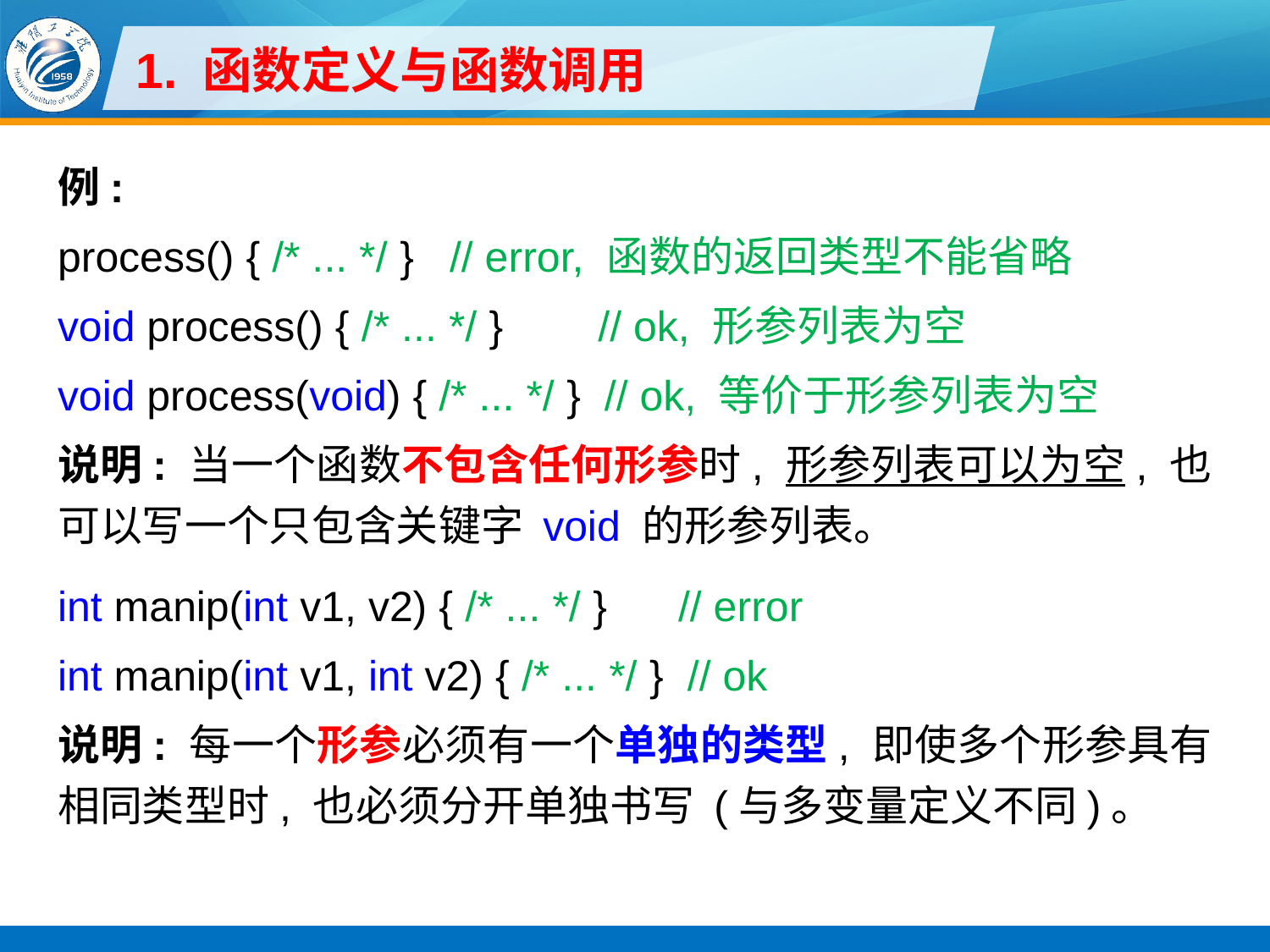

# 1. 函数定义与函数调用
例:
process() { /* ... */ }   // error, 函数的返回类型不能省略
void process() { /* ... */ }        // ok, 形参列表为空
void process(void) { /* ... */ }  // ok, 等价于形参列表为空
说明: 当一个函数不包含任何形参时, 形参列表可以为空, 也可以写一个只包含关键字 void 的形参列表。
int manip(int v1, v2) { /* ... */ }      // error
int manip(int v1, int v2) { /* ... */ }  // ok
说明: 每一个形参必须有一个单独的类型, 即使多个形参具有相同类型时, 也必须分开单独书写 (与多变量定义不同)。